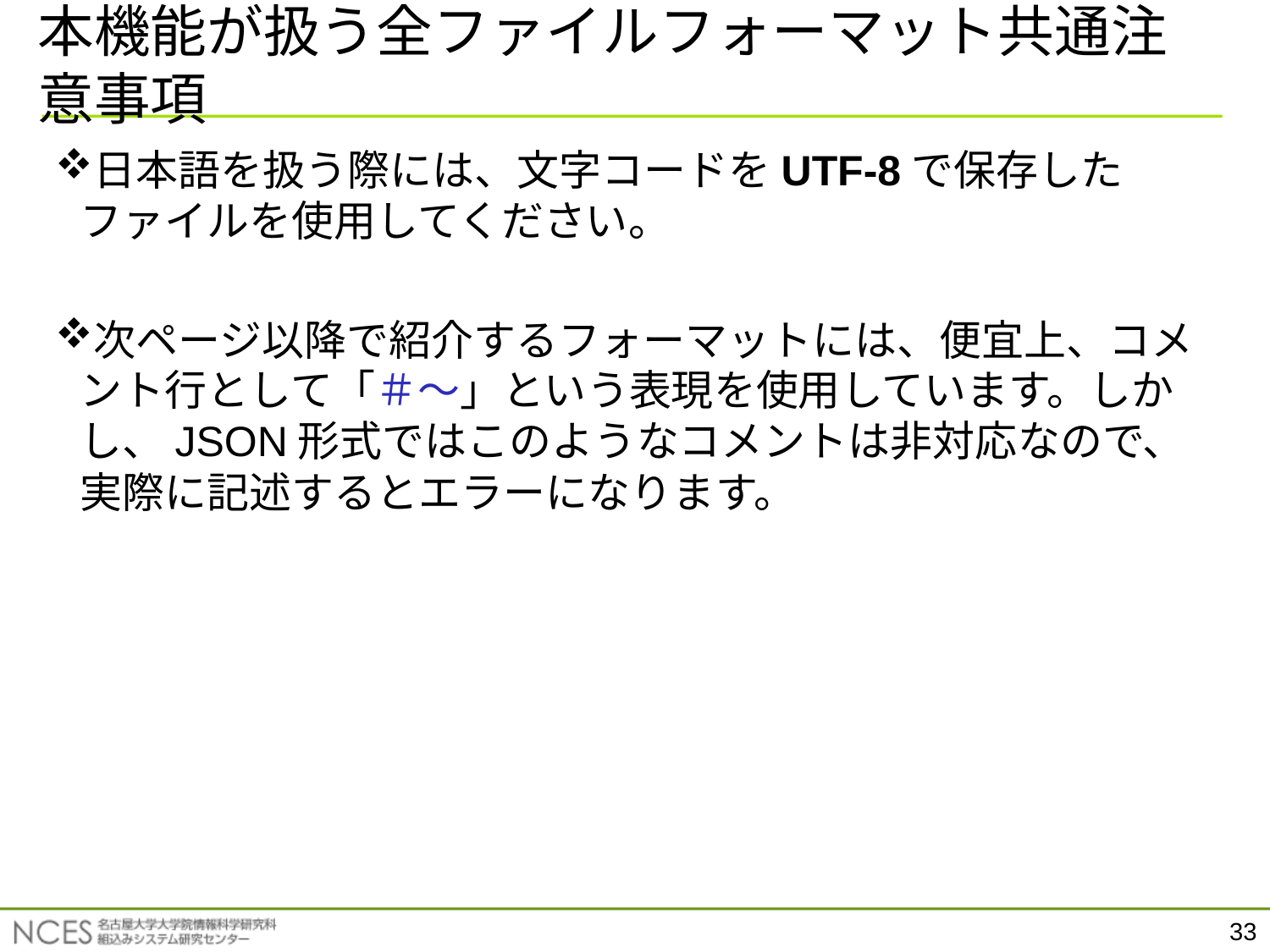

# 本機能が扱う全ファイルフォーマット共通注意事項
日本語を扱う際には、文字コードをUTF-8で保存したファイルを使用してください。

次ページ以降で紹介するフォーマットには、便宜上、コメント行として「＃～」という表現を使用しています。しかし、JSON形式ではこのようなコメントは非対応なので、実際に記述するとエラーになります。

33